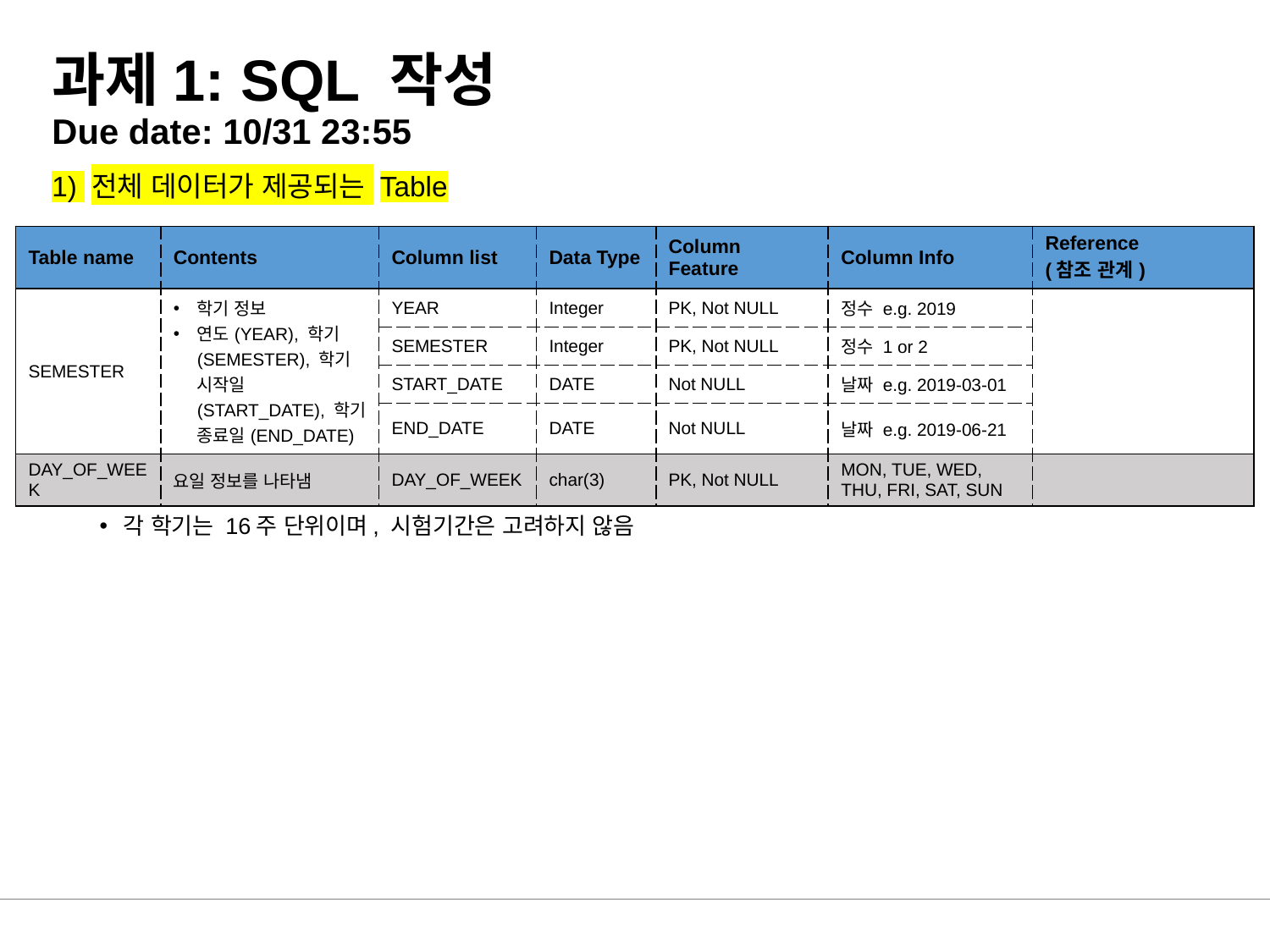

# 과제1: SQL 작성 Due date: 10/31 23:55
1) 전체 데이터가 제공되는 Table

각 학기는 16주 단위이며, 시험기간은 고려하지 않음
| Table name | Contents | Column list | Data Type | Column Feature | Column Info | Reference (참조 관계) |
| --- | --- | --- | --- | --- | --- | --- |
| SEMESTER | 학기 정보 연도(YEAR), 학기(SEMESTER), 학기 시작일(START\_DATE), 학기 종료일(END\_DATE) | YEAR | Integer | PK, Not NULL | 정수 e.g. 2019 |  |
|  |  | SEMESTER | Integer | PK, Not NULL | 정수 1 or 2 |  |
|  |  | START\_DATE | DATE | Not NULL | 날짜 e.g. 2019-03-01 |  |
|  |  | END\_DATE | DATE | Not NULL | 날짜 e.g. 2019-06-21 |  |
| DAY\_OF\_WEEK | 요일 정보를 나타냄 | DAY\_OF\_WEEK | char(3) | PK, Not NULL | MON, TUE, WED, THU, FRI, SAT, SUN |  |